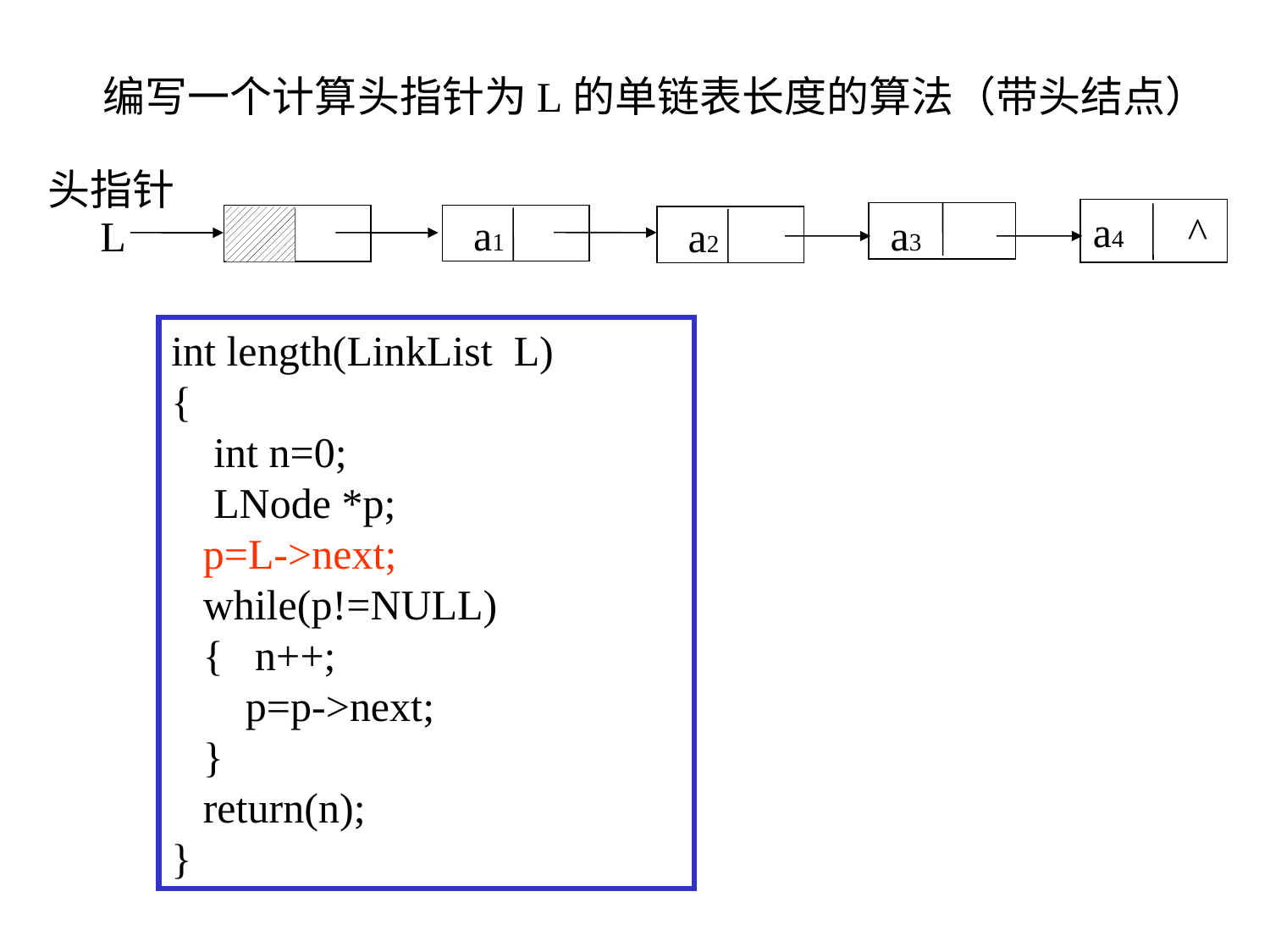

编写一个计算头指针为L的单链表长度的算法（带头结点）
头指针
L

a3

a4      ^

a1

a2

int length(LinkList  L)
{
    int n=0;
    LNode *p;
   p=L->next;
   while(p!=NULL)
   {   n++;
       p=p->next;
   }
   return(n);
}